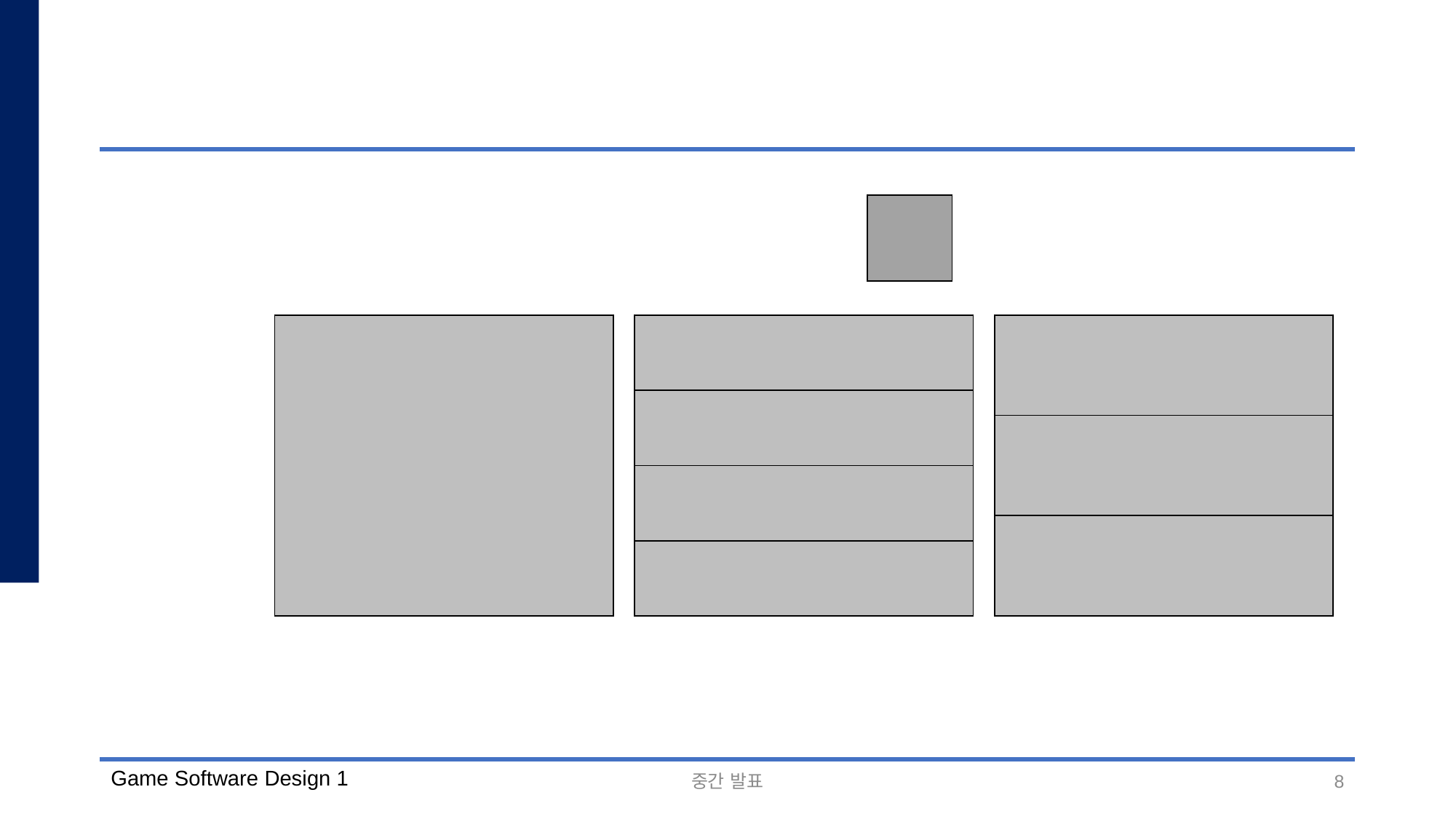

|  |
| --- |
|  |
| --- |
|  |
| --- |
|  |
|  |
|  |
|  |
| --- |
|  |
|  |
중간 발표
8